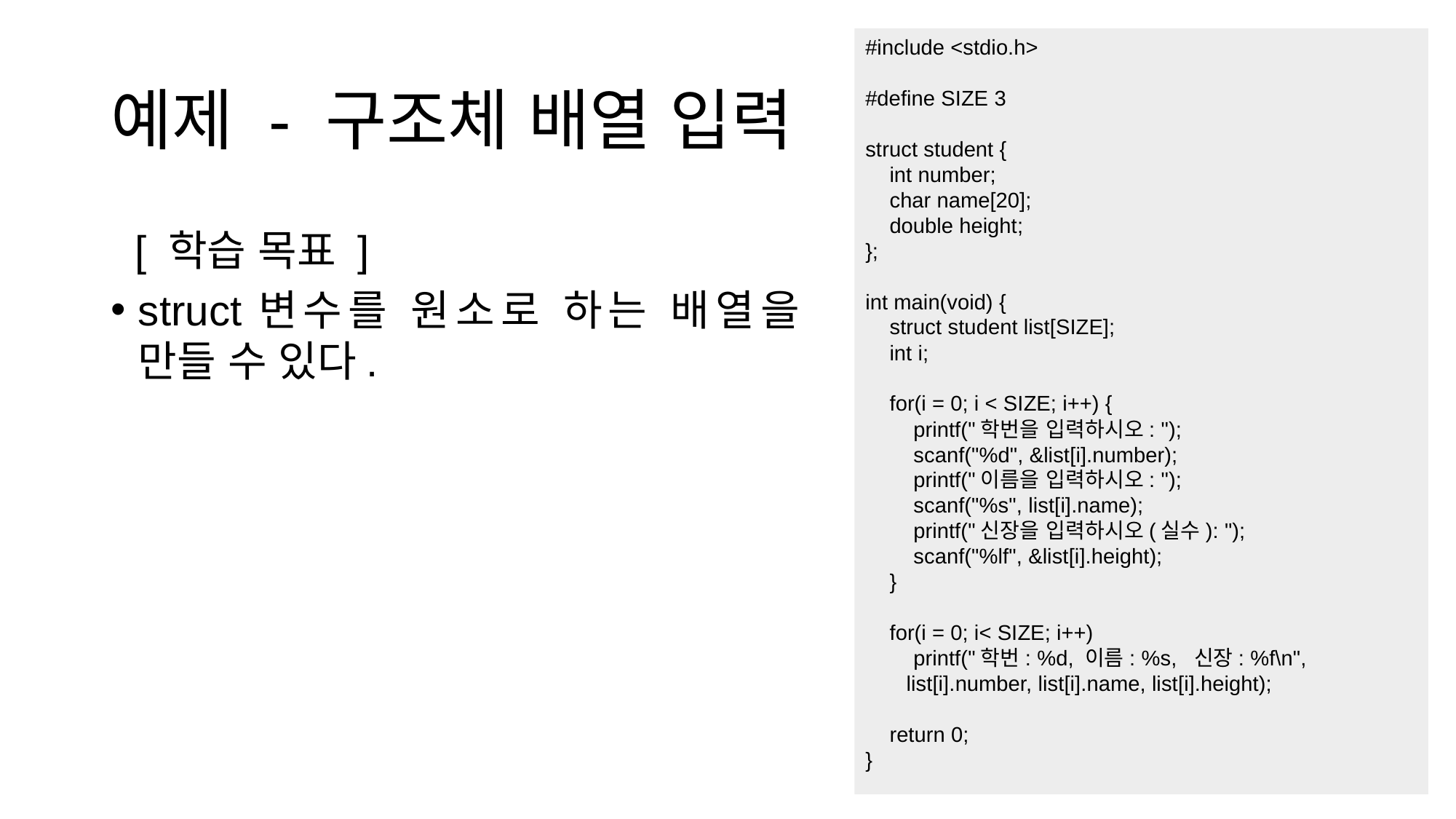

#include <stdio.h>

#define SIZE 3

struct student {
    int number;
    char name[20];
    double height;
};

int main(void) {
    struct student list[SIZE];
    int i;

    for(i = 0; i < SIZE; i++) {
        printf("학번을 입력하시오: ");
        scanf("%d", &list[i].number);
        printf("이름을 입력하시오: ");
        scanf("%s", list[i].name);
        printf("신장을 입력하시오(실수): ");
        scanf("%lf", &list[i].height);
    }

    for(i = 0; i< SIZE; i++)
        printf("학번: %d, 이름: %s,  신장: %f\n", list[i].number, list[i].name, list[i].height);

    return 0;
}

# 예제 - 구조체 배열 입력
  [ 학습 목표 ]
struct변수를 원소로 하는 배열을 만들 수 있다.